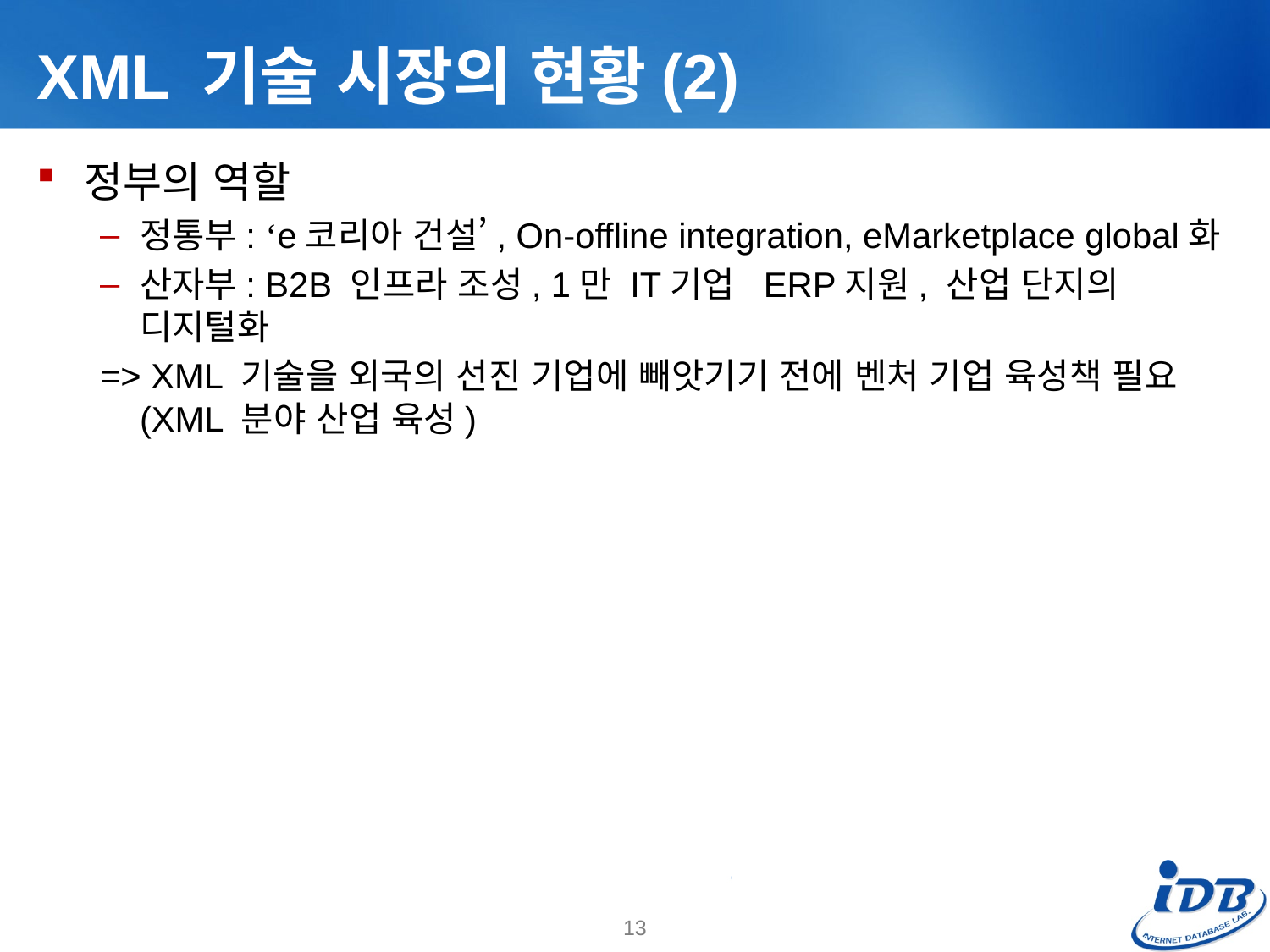

# XML 기술 시장의 현황(2)
정부의 역할
정통부: ‘e코리아 건설’, On-offline integration, eMarketplace global화
산자부: B2B 인프라 조성, 1만 IT기업  ERP지원, 산업 단지의 디지털화
=> XML 기술을 외국의 선진 기업에 빼앗기기 전에 벤처 기업 육성책 필요 (XML 분야 산업 육성)

13